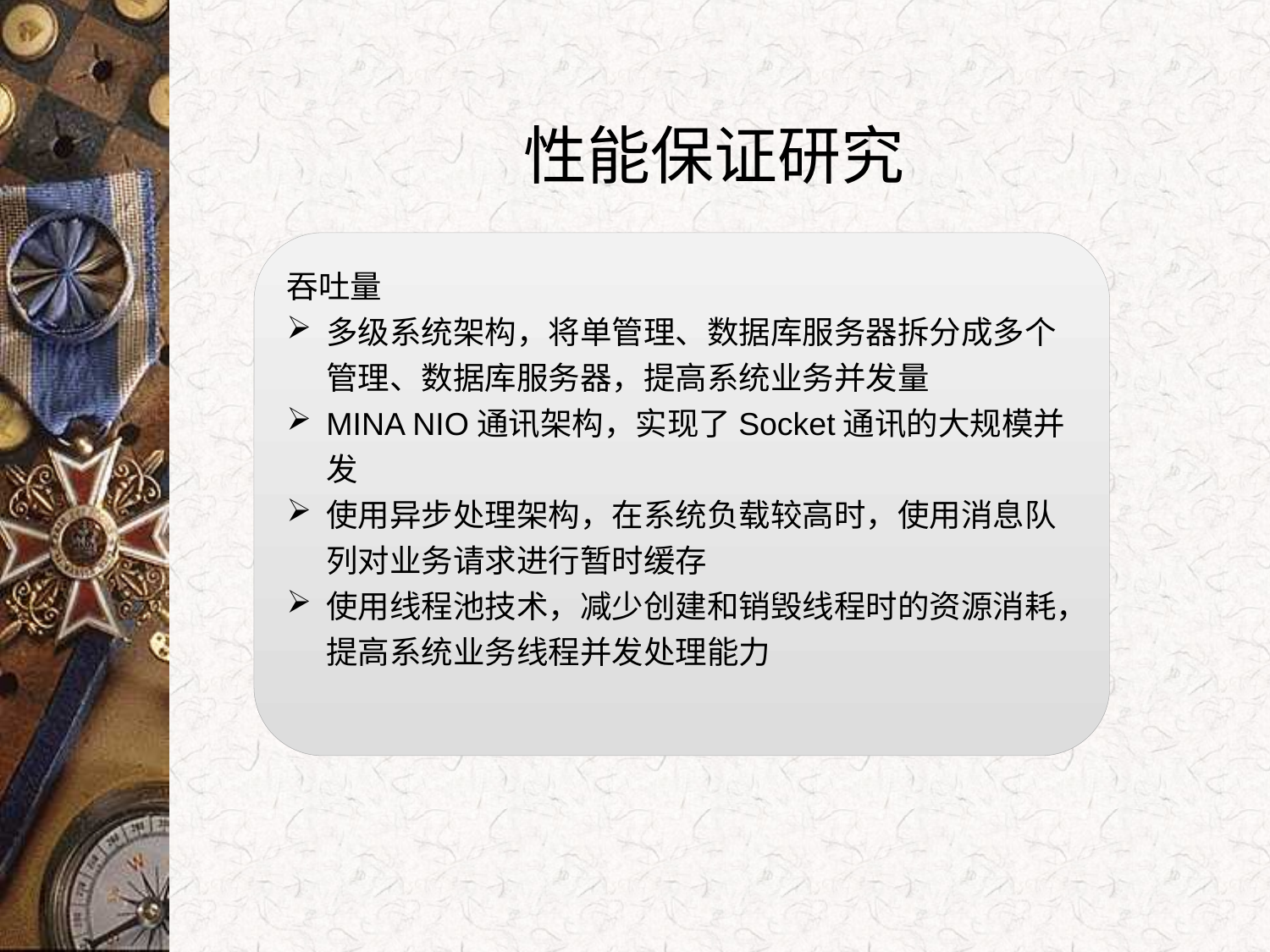

# 性能保证研究
吞吐量
多级系统架构，将单管理、数据库服务器拆分成多个管理、数据库服务器，提高系统业务并发量
MINA NIO通讯架构，实现了Socket通讯的大规模并发
使用异步处理架构，在系统负载较高时，使用消息队列对业务请求进行暂时缓存
使用线程池技术，减少创建和销毁线程时的资源消耗，提高系统业务线程并发处理能力